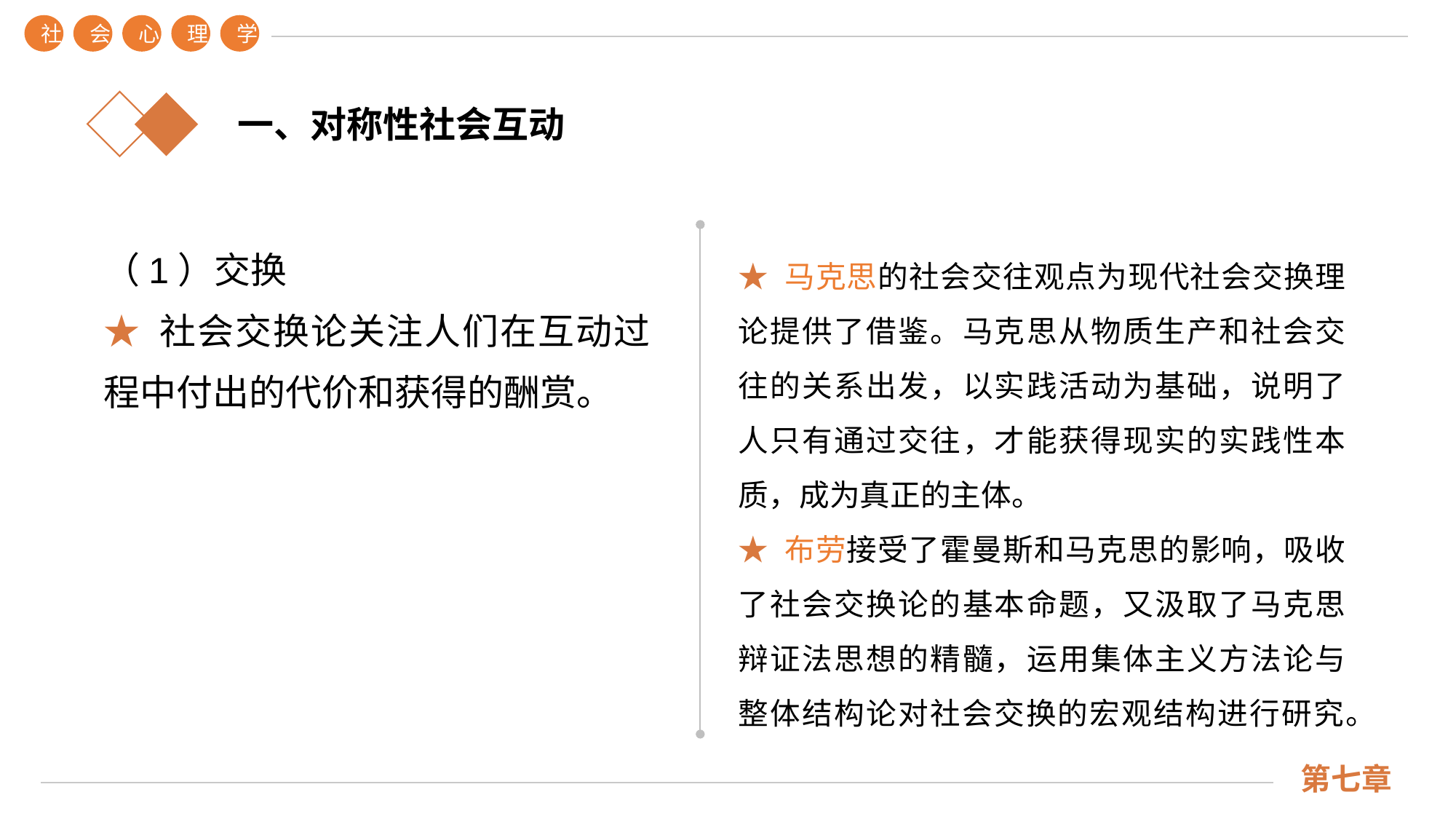

社
会
心
理
学
第七章

一、对称性社会互动
（1）交换
★ 社会交换论关注人们在互动过程中付出的代价和获得的酬赏。
★ 马克思的社会交往观点为现代社会交换理论提供了借鉴。马克思从物质生产和社会交往的关系出发，以实践活动为基础，说明了人只有通过交往，才能获得现实的实践性本质，成为真正的主体。
★ 布劳接受了霍曼斯和马克思的影响，吸收了社会交换论的基本命题，又汲取了马克思辩证法思想的精髓，运用集体主义方法论与整体结构论对社会交换的宏观结构进行研究。